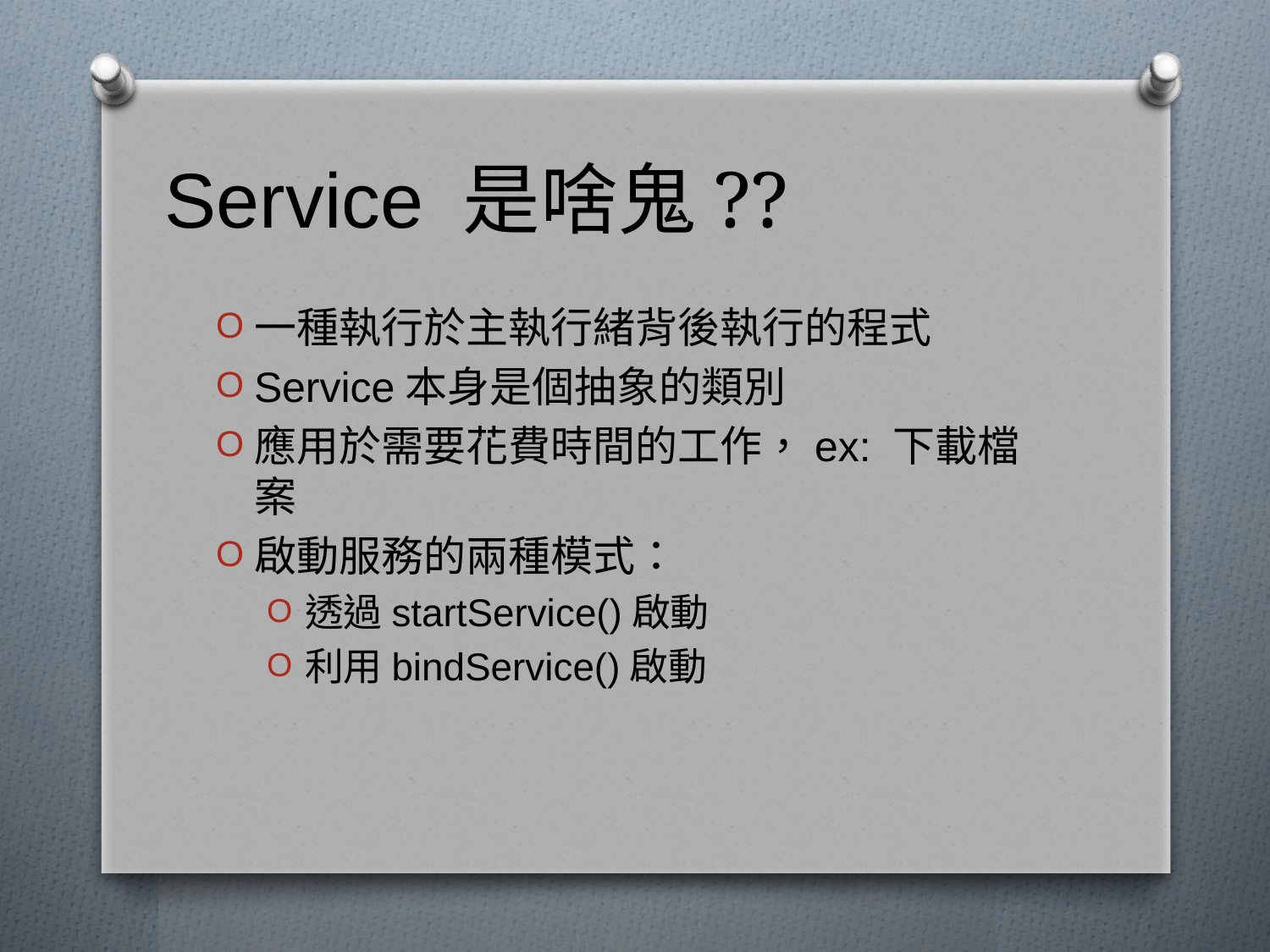

# Service 是啥鬼??
一種執行於主執行緒背後執行的程式
Service本身是個抽象的類別
應用於需要花費時間的工作，ex: 下載檔案
啟動服務的兩種模式：
透過startService()啟動
利用bindService()啟動